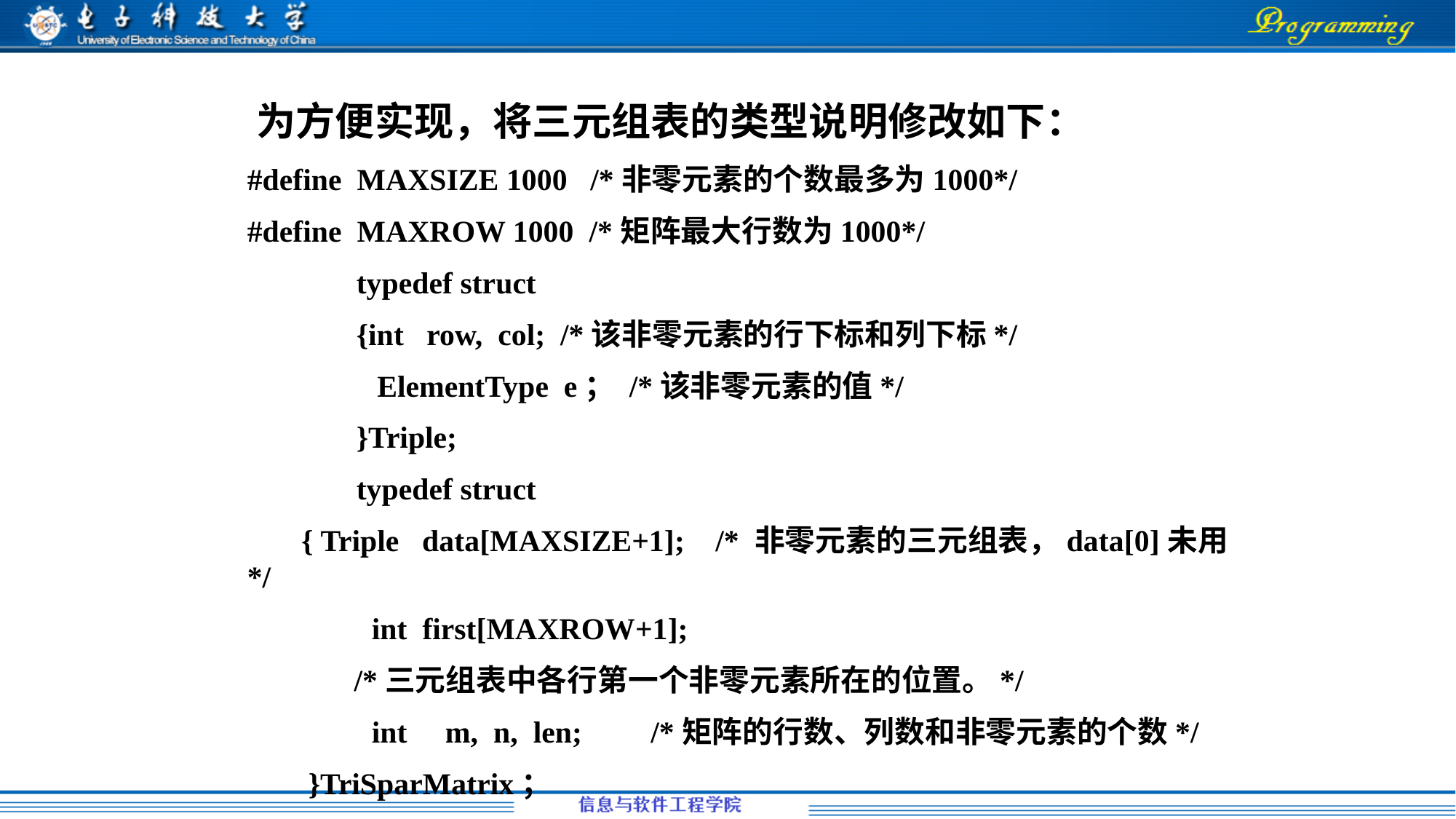

为方便实现，将三元组表的类型说明修改如下：
#define  MAXSIZE 1000   /*非零元素的个数最多为1000*/
#define  MAXROW 1000  /*矩阵最大行数为1000*/
	typedef struct
	{int   row,  col;  /*该非零元素的行下标和列下标*/
                 ElementType  e； /*该非零元素的值*/
	}Triple;
	typedef struct
       { Triple   data[MAXSIZE+1];    /* 非零元素的三元组表，data[0]未用*/
	  int  first[MAXROW+1];
              /*三元组表中各行第一个非零元素所在的位置。*/
	  int     m,  n,  len;         /*矩阵的行数、列数和非零元素的个数*/
        }TriSparMatrix；